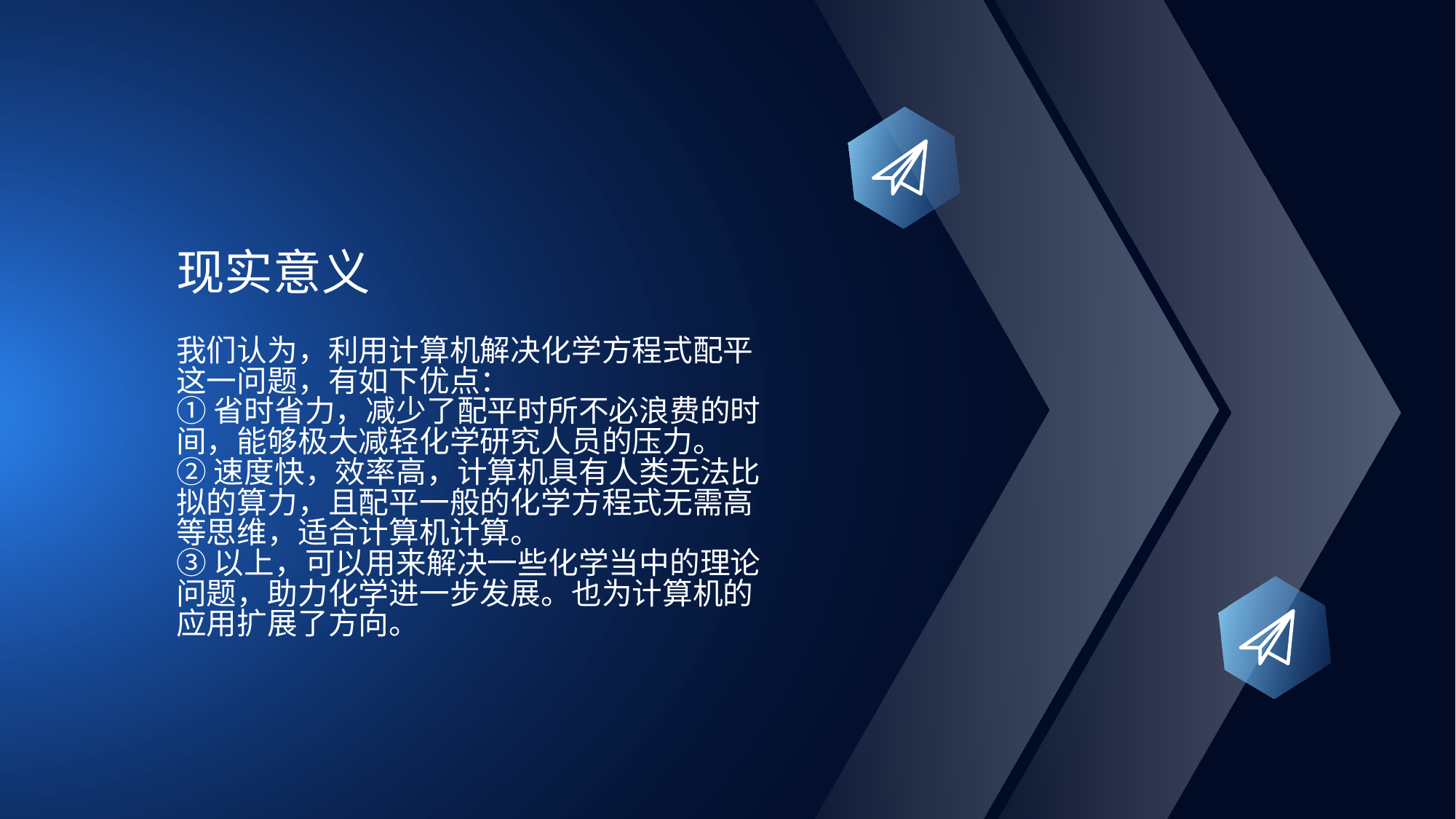

现实意义
我们认为，利用计算机解决化学方程式配平这一问题，有如下优点：
①省时省力，减少了配平时所不必浪费的时间，能够极大减轻化学研究人员的压力。
②速度快，效率高，计算机具有人类无法比拟的算力，且配平一般的化学方程式无需高等思维，适合计算机计算。
③以上，可以用来解决一些化学当中的理论问题，助力化学进一步发展。也为计算机的应用扩展了方向。